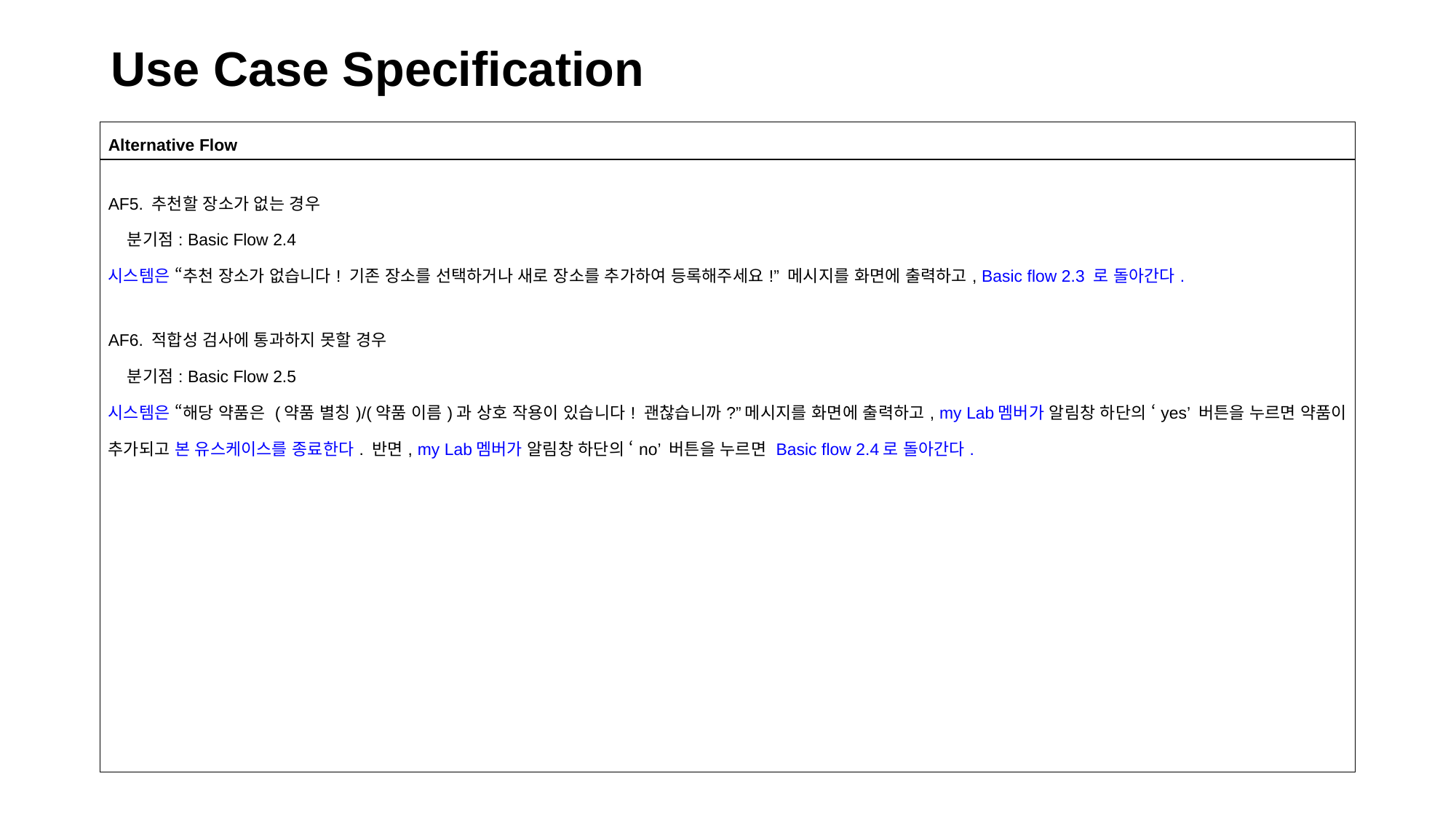

# Use Case Specification
| Alternative Flow |
| --- |
| AF5. 추천할 장소가 없는 경우 분기점: Basic Flow 2.4 시스템은 “추천 장소가 없습니다! 기존 장소를 선택하거나 새로 장소를 추가하여 등록해주세요!” 메시지를 화면에 출력하고, Basic flow 2.3 로 돌아간다. AF6. 적합성 검사에 통과하지 못할 경우 분기점: Basic Flow 2.5 시스템은 “해당 약품은 (약품 별칭)/(약품 이름)과 상호 작용이 있습니다! 괜찮습니까?”메시지를 화면에 출력하고, my Lab멤버가 알림창 하단의 ‘yes’ 버튼을 누르면 약품이 추가되고 본 유스케이스를 종료한다. 반면, my Lab멤버가 알림창 하단의 ‘no’ 버튼을 누르면 Basic flow 2.4로 돌아간다. |